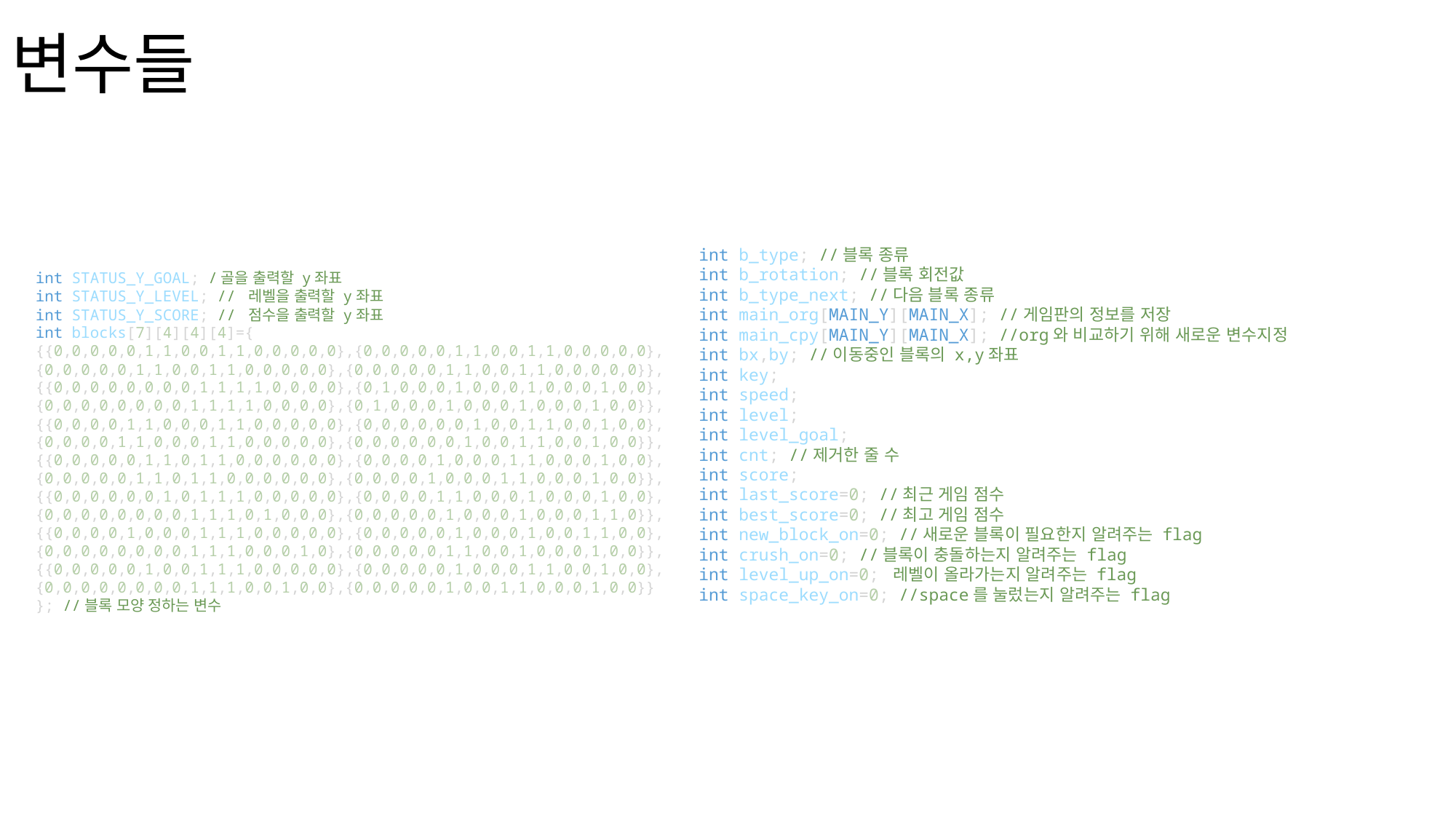

# 변수들
int b_type; //블록 종류
int b_rotation; //블록 회전값
int b_type_next; //다음 블록 종류
int main_org[MAIN_Y][MAIN_X]; //게임판의 정보를 저장
int main_cpy[MAIN_Y][MAIN_X]; //org와 비교하기 위해 새로운 변수지정
int bx,by; //이동중인 블록의 x,y좌표
int key;
int speed;
int level;
int level_goal;
int cnt; //제거한 줄 수
int score;
int last_score=0; //최근 게임 점수
int best_score=0; //최고 게임 점수
int new_block_on=0; //새로운 블록이 필요한지 알려주는 flag
int crush_on=0; //블록이 충돌하는지 알려주는 flag
int level_up_on=0; 레벨이 올라가는지 알려주는 flag
int space_key_on=0; //space를 눌렀는지 알려주는 flag
int STATUS_Y_GOAL; /골을 출력할 y좌표
int STATUS_Y_LEVEL; // 레벨을 출력할 y좌표
int STATUS_Y_SCORE; // 점수을 출력할 y좌표
int blocks[7][4][4][4]={
{{0,0,0,0,0,1,1,0,0,1,1,0,0,0,0,0},{0,0,0,0,0,1,1,0,0,1,1,0,0,0,0,0},
{0,0,0,0,0,1,1,0,0,1,1,0,0,0,0,0},{0,0,0,0,0,1,1,0,0,1,1,0,0,0,0,0}},
{{0,0,0,0,0,0,0,0,1,1,1,1,0,0,0,0},{0,1,0,0,0,1,0,0,0,1,0,0,0,1,0,0},
{0,0,0,0,0,0,0,0,1,1,1,1,0,0,0,0},{0,1,0,0,0,1,0,0,0,1,0,0,0,1,0,0}},
{{0,0,0,0,1,1,0,0,0,1,1,0,0,0,0,0},{0,0,0,0,0,0,1,0,0,1,1,0,0,1,0,0},
{0,0,0,0,1,1,0,0,0,1,1,0,0,0,0,0},{0,0,0,0,0,0,1,0,0,1,1,0,0,1,0,0}},
{{0,0,0,0,0,1,1,0,1,1,0,0,0,0,0,0},{0,0,0,0,1,0,0,0,1,1,0,0,0,1,0,0},
{0,0,0,0,0,1,1,0,1,1,0,0,0,0,0,0},{0,0,0,0,1,0,0,0,1,1,0,0,0,1,0,0}},
{{0,0,0,0,0,0,1,0,1,1,1,0,0,0,0,0},{0,0,0,0,1,1,0,0,0,1,0,0,0,1,0,0},
{0,0,0,0,0,0,0,0,1,1,1,0,1,0,0,0},{0,0,0,0,0,1,0,0,0,1,0,0,0,1,1,0}},
{{0,0,0,0,1,0,0,0,1,1,1,0,0,0,0,0},{0,0,0,0,0,1,0,0,0,1,0,0,1,1,0,0},
{0,0,0,0,0,0,0,0,1,1,1,0,0,0,1,0},{0,0,0,0,0,1,1,0,0,1,0,0,0,1,0,0}},
{{0,0,0,0,0,1,0,0,1,1,1,0,0,0,0,0},{0,0,0,0,0,1,0,0,0,1,1,0,0,1,0,0},
{0,0,0,0,0,0,0,0,1,1,1,0,0,1,0,0},{0,0,0,0,0,1,0,0,1,1,0,0,0,1,0,0}}
}; //블록 모양 정하는 변수